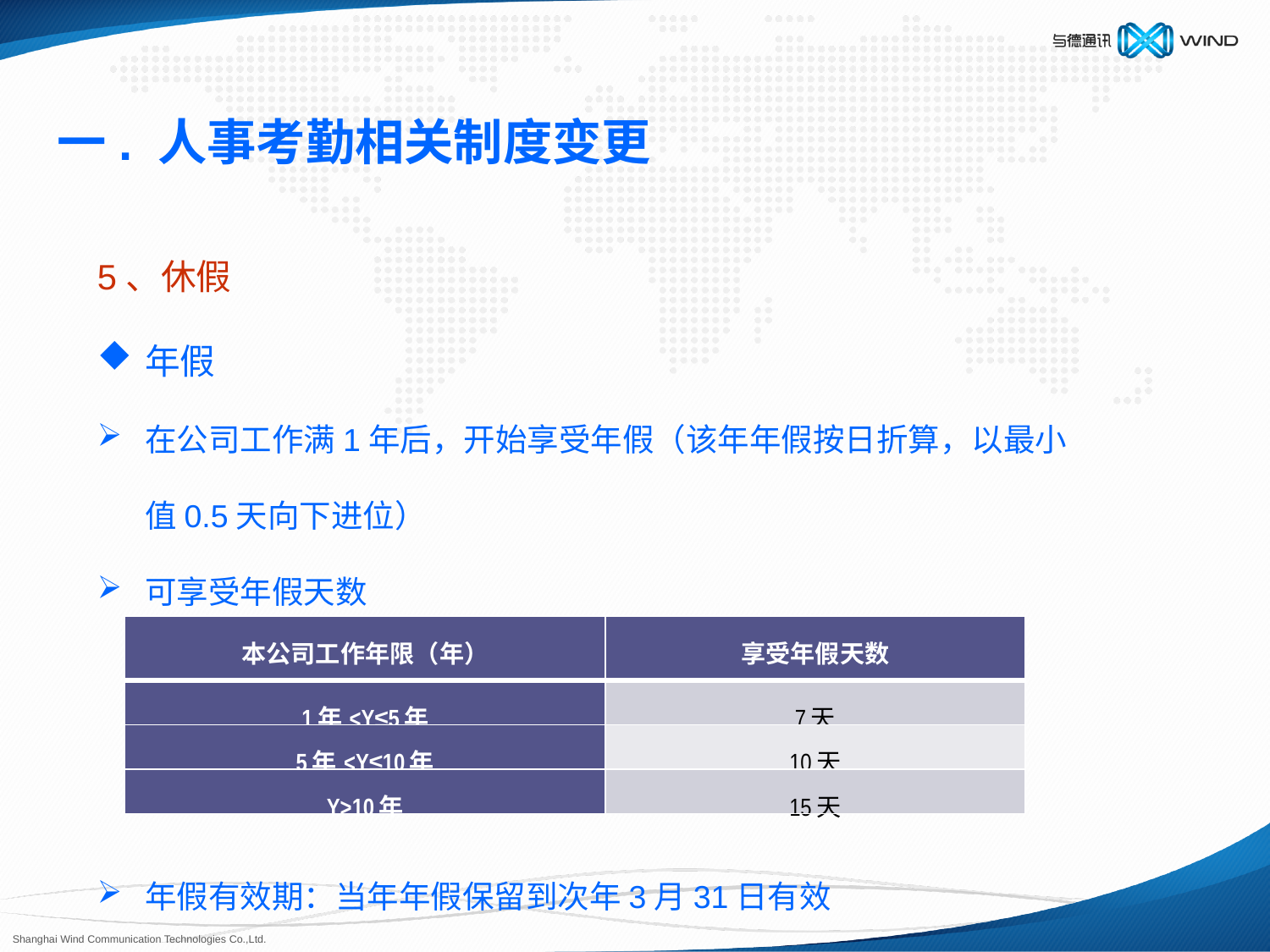

一. 人事考勤相关制度变更
5、休假
年假
在公司工作满1年后，开始享受年假（该年年假按日折算，以最小值0.5天向下进位）
可享受年假天数

年假有效期：当年年假保留到次年3月31日有效
| 本公司工作年限（年） | 享受年假天数 |
| --- | --- |
| 1年<Y≤5年 | 7天 |
| 5年<Y≤10年 | 10天 |
| Y>10年 | 15天 |